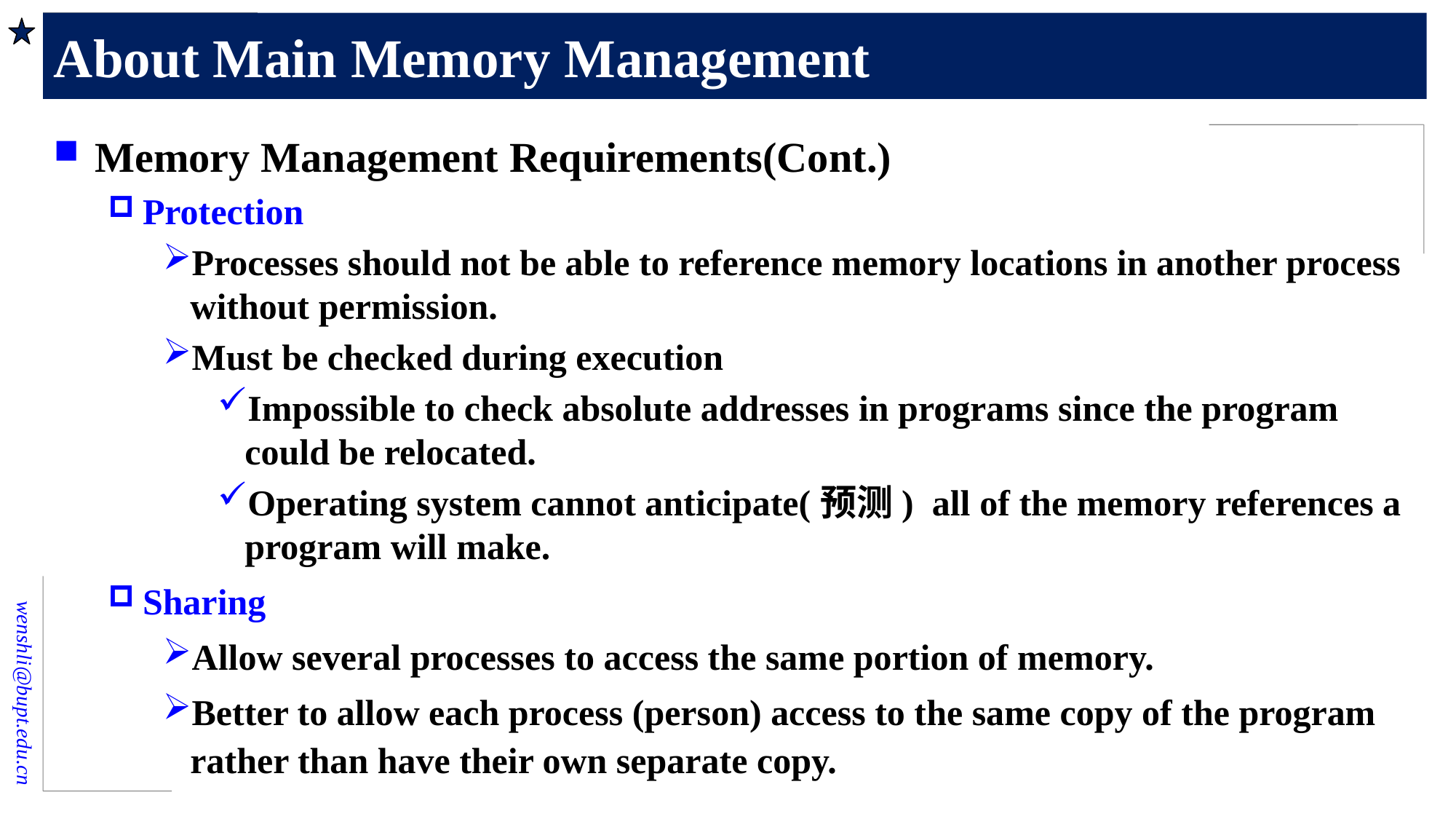

# About Main Memory Management
Memory Management Requirements(Cont.)
Protection
Processes should not be able to reference memory locations in another process without permission.
Must be checked during execution
Impossible to check absolute addresses in programs since the program could be relocated.
Operating system cannot anticipate(预测)  all of the memory references a program will make.
Sharing
Allow several processes to access the same portion of memory.
Better to allow each process (person) access to the same copy of the program rather than have their own separate copy.

4